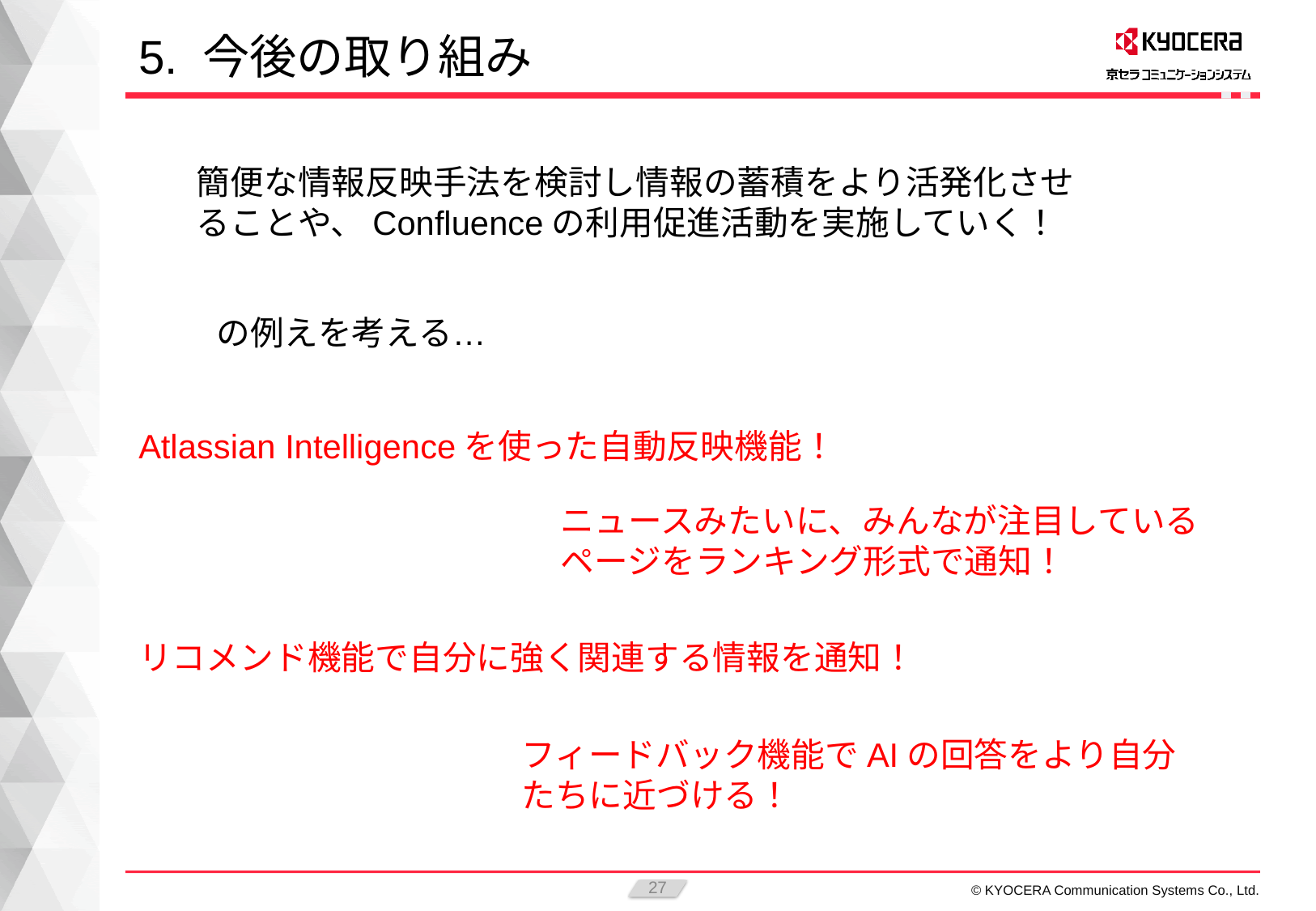

# 5. 今後の取り組み
簡便な情報反映手法を検討し情報の蓄積をより活発化させることや、Confluenceの利用促進活動を実施していく！
の例えを考える…
Atlassian Intelligenceを使った自動反映機能！
ニュースみたいに、みんなが注目しているページをランキング形式で通知！
リコメンド機能で自分に強く関連する情報を通知！
フィードバック機能でAIの回答をより自分たちに近づける！
27